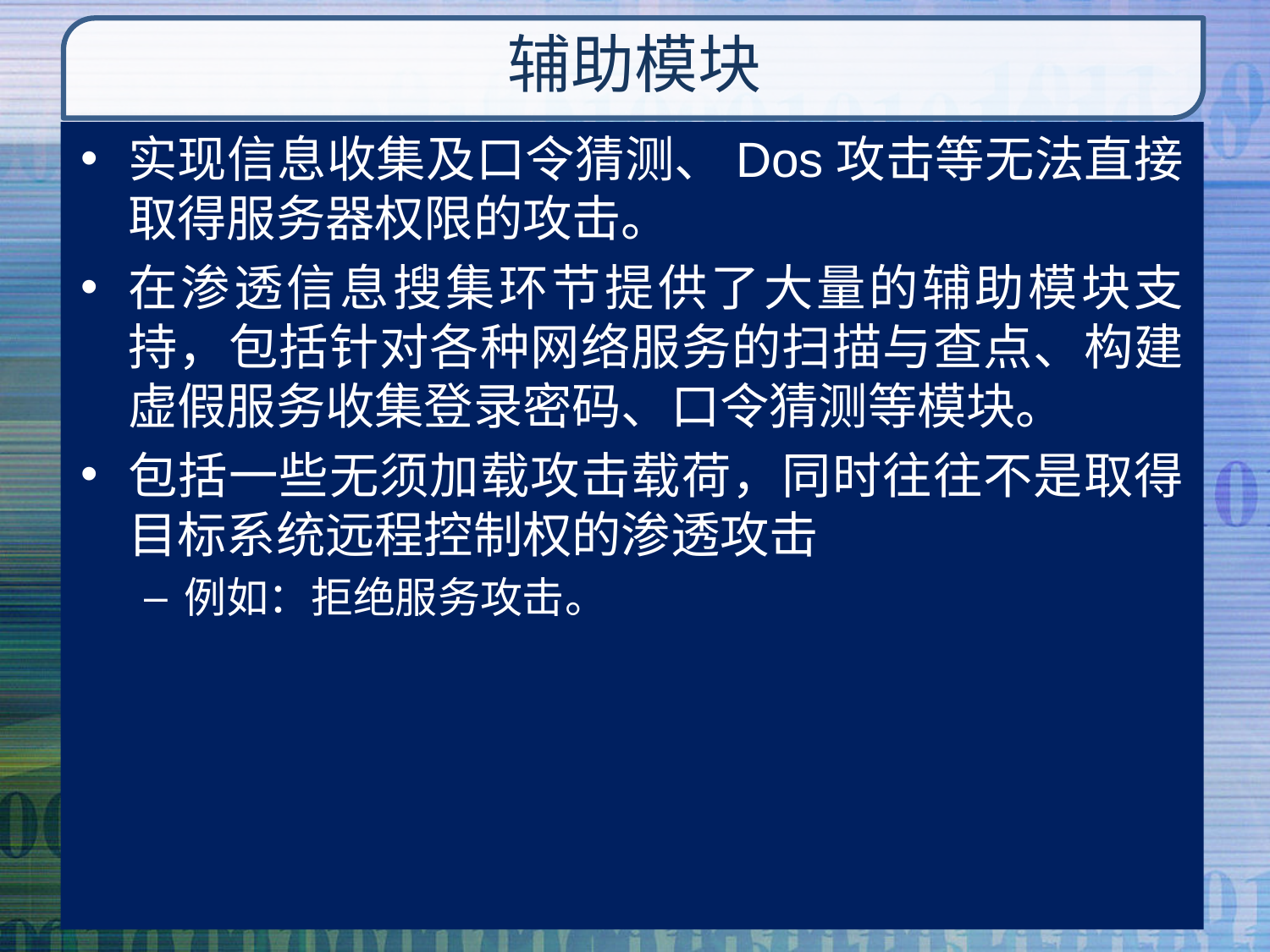

# 辅助模块
实现信息收集及口令猜测、Dos攻击等无法直接取得服务器权限的攻击。
在渗透信息搜集环节提供了大量的辅助模块支持，包括针对各种网络服务的扫描与查点、构建虚假服务收集登录密码、口令猜测等模块。
包括一些无须加载攻击载荷，同时往往不是取得目标系统远程控制权的渗透攻击
例如：拒绝服务攻击。